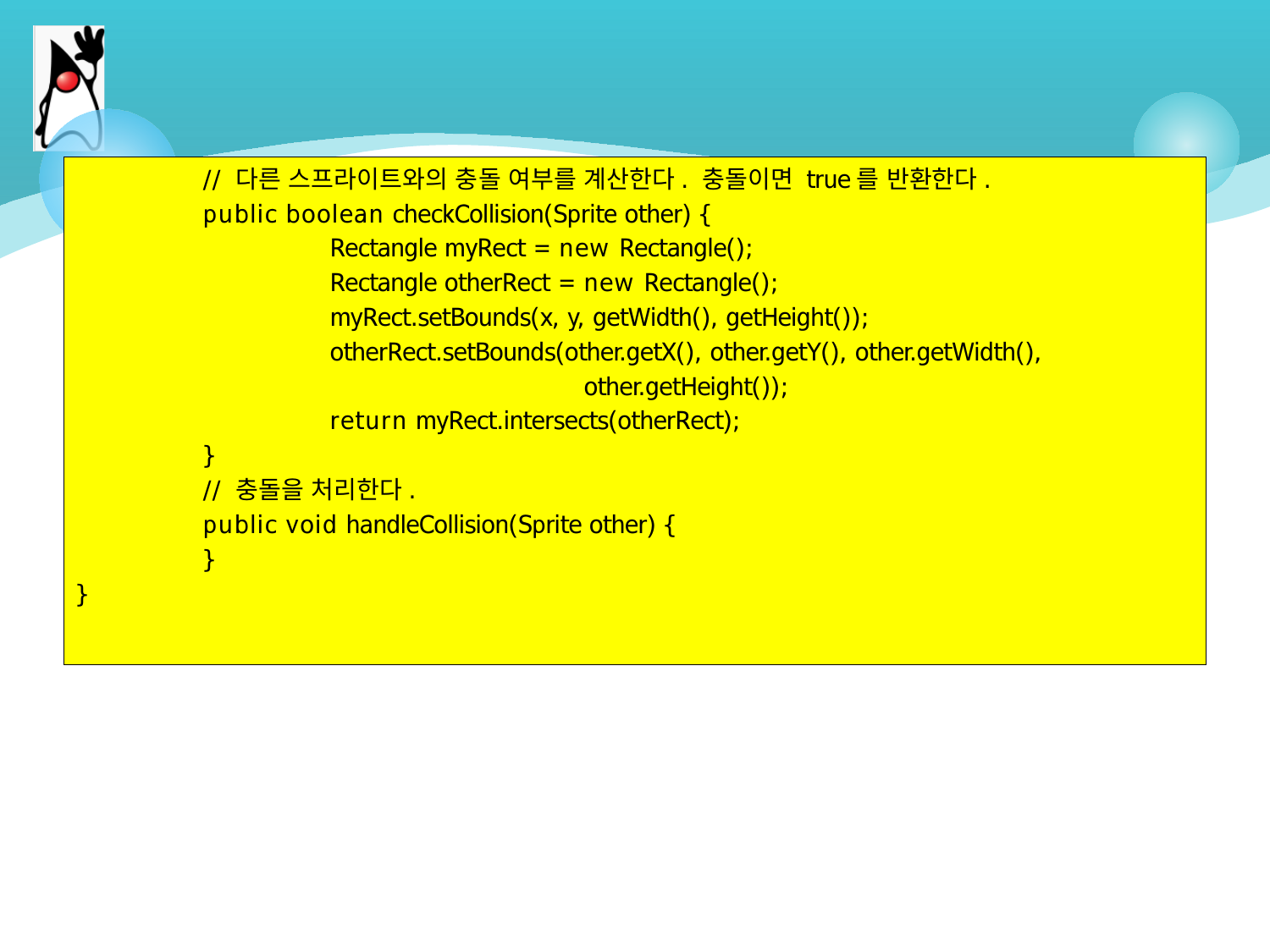

#
	// 다른 스프라이트와의 충돌 여부를 계산한다. 충돌이면 true를 반환한다.
	public boolean checkCollision(Sprite other) {
		Rectangle myRect = new Rectangle();
		Rectangle otherRect = new Rectangle();
		myRect.setBounds(x, y, getWidth(), getHeight());
		otherRect.setBounds(other.getX(), other.getY(), other.getWidth(),
				other.getHeight());
		return myRect.intersects(otherRect);
	}
	// 충돌을 처리한다.
	public void handleCollision(Sprite other) {
	}
}